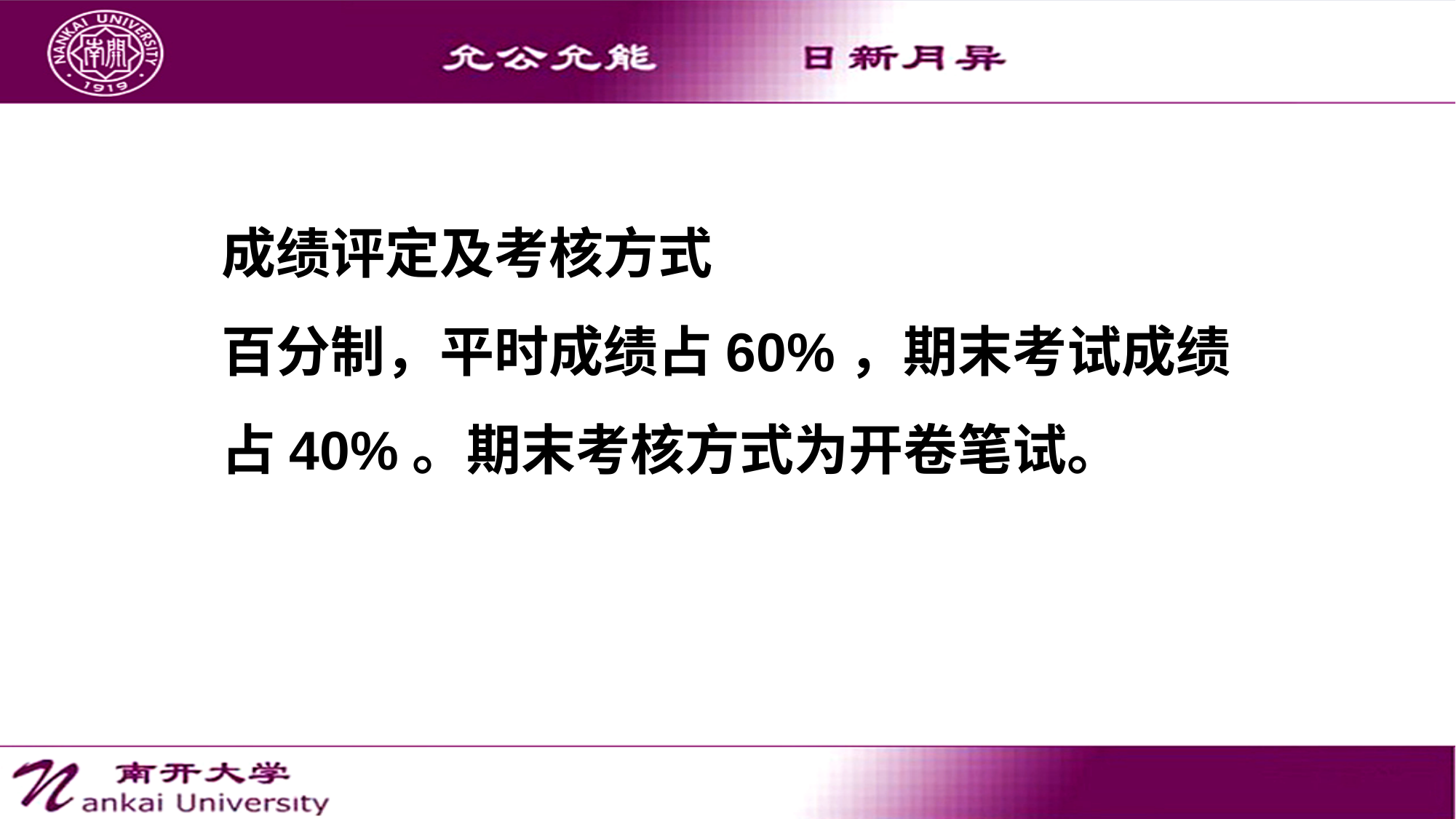

成绩评定及考核方式
百分制，平时成绩占60%，期末考试成绩占40%。期末考核方式为开卷笔试。